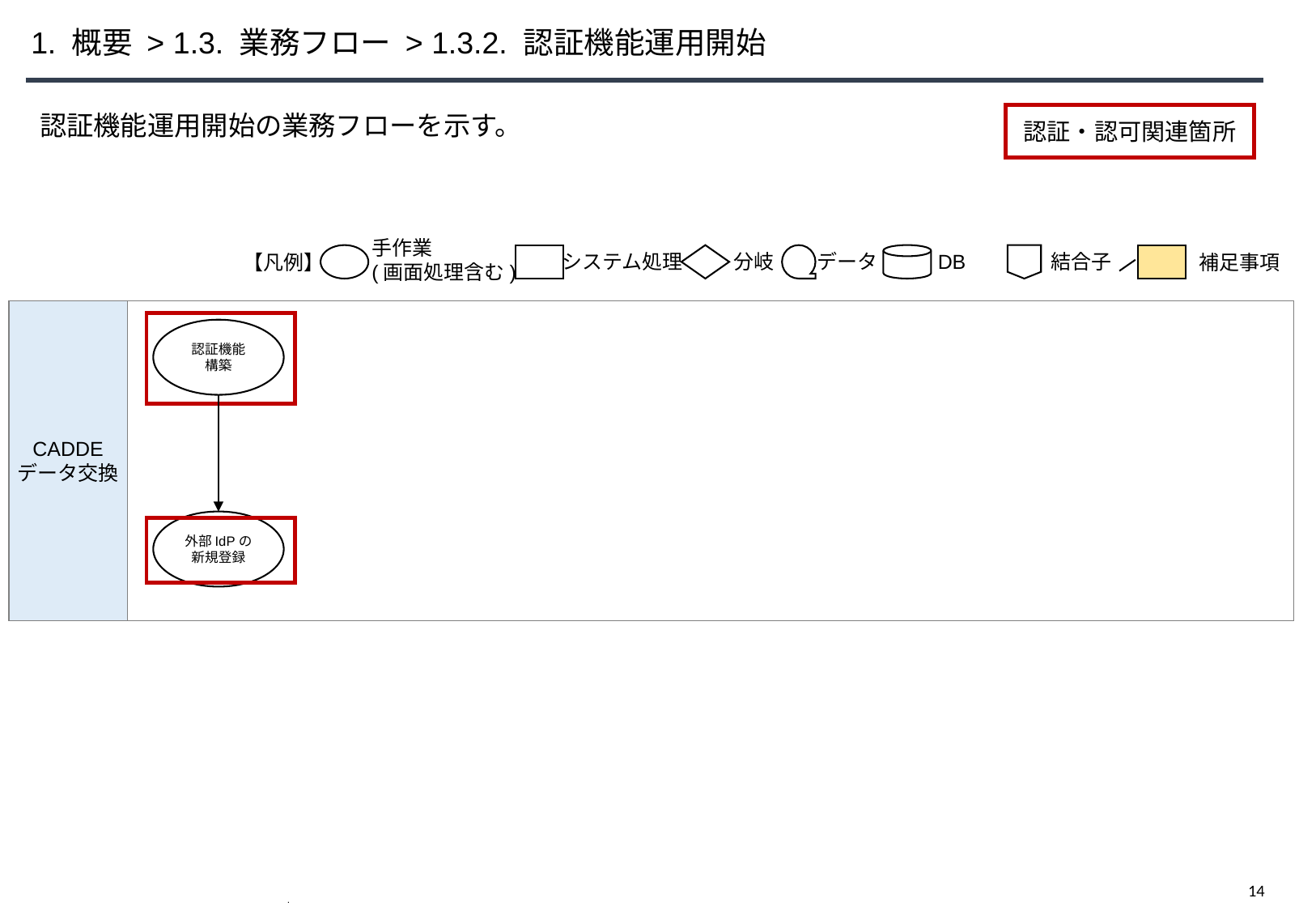

# 1. 概要 > 1.3. 業務フロー > 1.3.2. 認証機能運用開始
認証機能運用開始の業務フローを示す。
認証・認可関連箇所
手作業
(画面処理含む)
【凡例】
システム処理
分岐
データ
DB
結合子
補足事項

CADDE
データ交換

認証機能
構築
外部IdPの新規登録